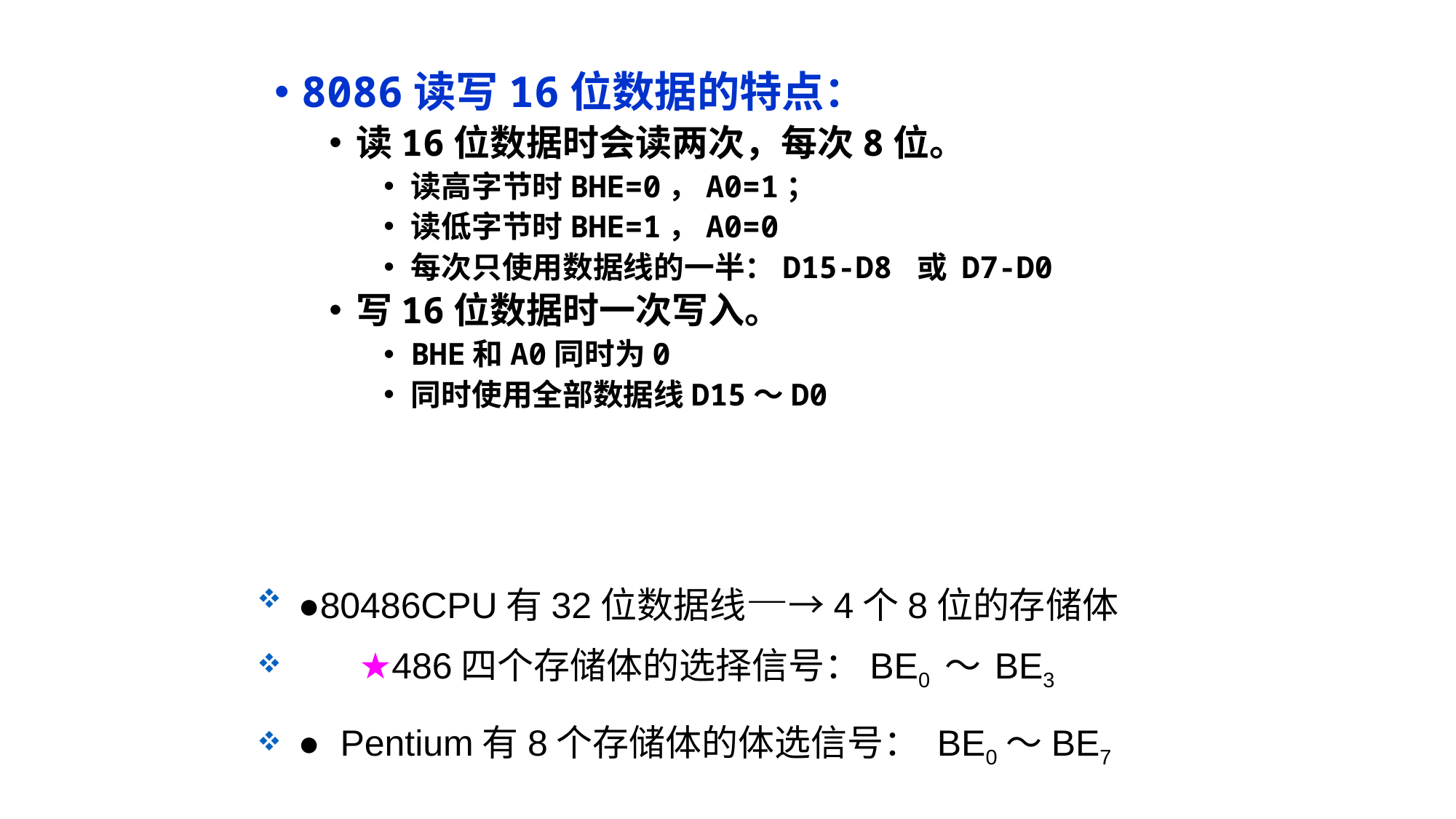

8086读写16位数据的特点：
读16位数据时会读两次，每次8位。
读高字节时BHE=0，A0=1；
读低字节时BHE=1，A0=0
每次只使用数据线的一半：D15-D8 或 D7-D0
写16位数据时一次写入。
BHE和A0同时为0
同时使用全部数据线D15～D0
●80486CPU有32位数据线—→4个8位的存储体
      ★486四个存储体的选择信号：BE0 ～ BE3
●  Pentium有8个存储体的体选信号： BE0～BE7